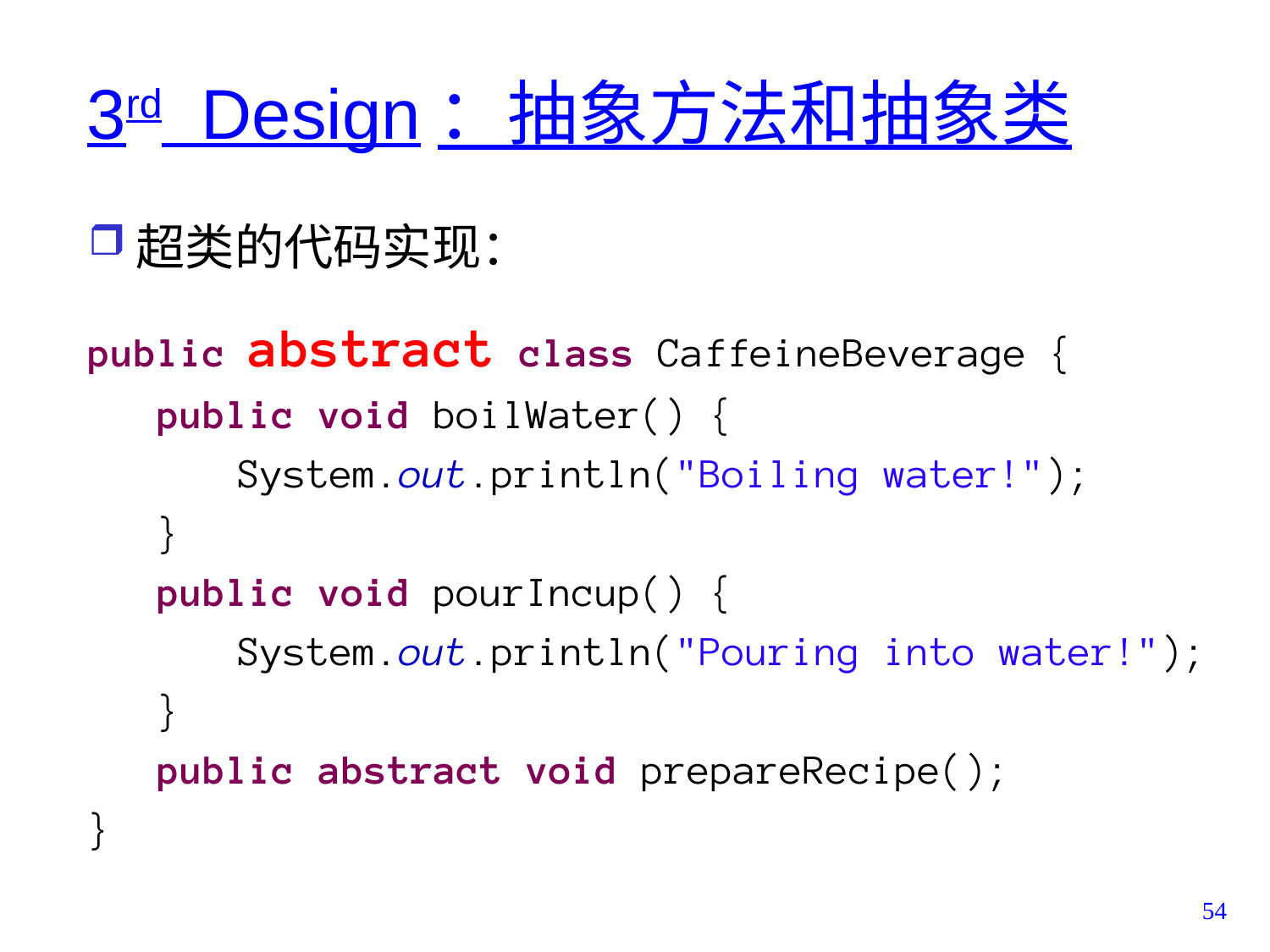

# 3rd  Design：抽象方法和抽象类
超类的代码实现：
public abstract class CaffeineBeverage {
   public void boilWater() {
	 System.out.println("Boiling water!");
   }
   public void pourIncup() {
	 System.out.println("Pouring into water!");
   }
   public abstract void prepareRecipe();
}
54